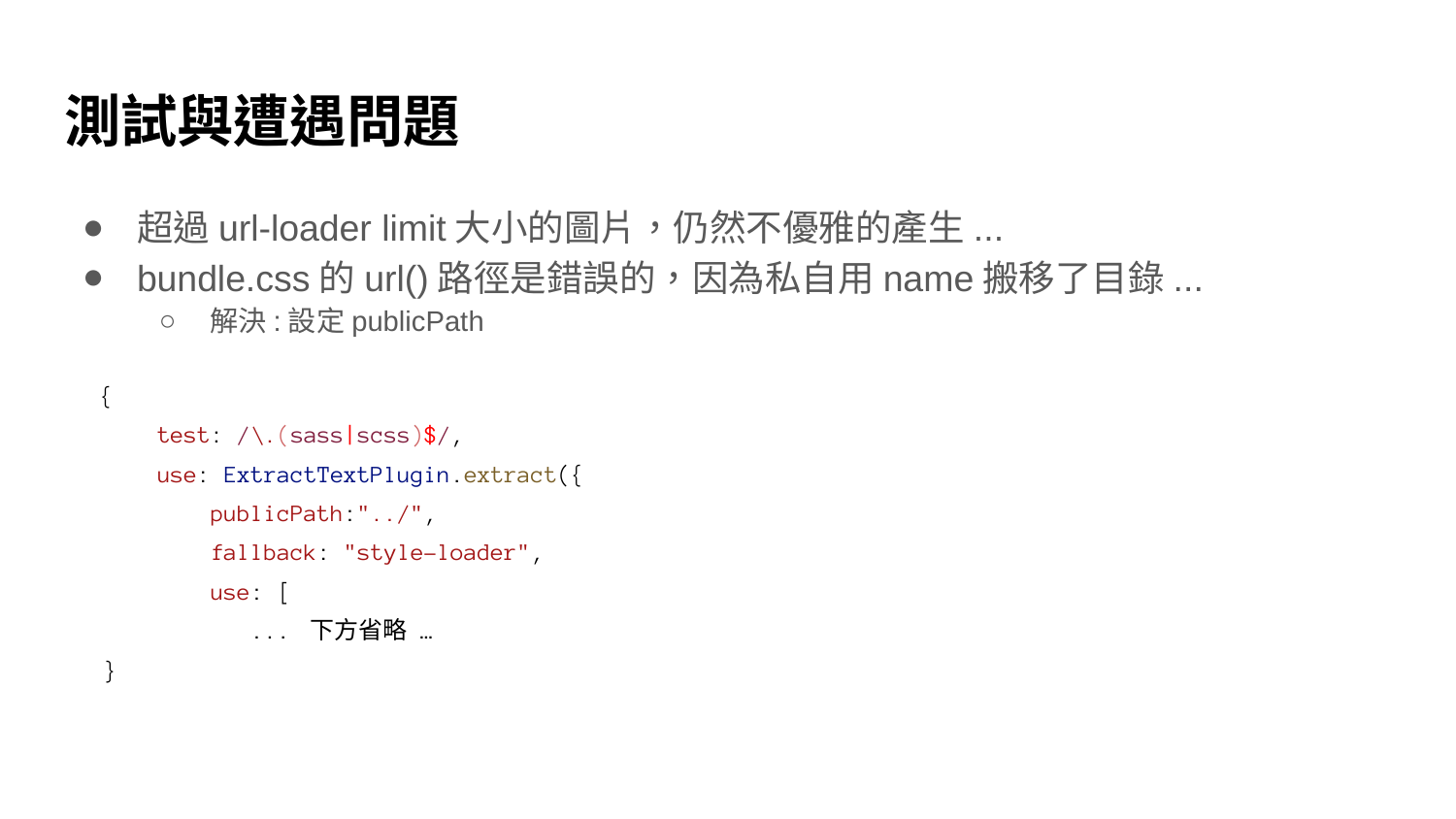

# 測試與遭遇問題
超過url-loader limit大小的圖片，仍然不優雅的產生...
bundle.css的url()路徑是錯誤的，因為私自用name搬移了目錄...
解決:設定publicPath
   {
       test: /\.(sass|scss)$/,
       use: ExtractTextPlugin.extract({
           publicPath:"../",
           fallback: "style-loader",
           use: [
              ... 下方省略 …
   }